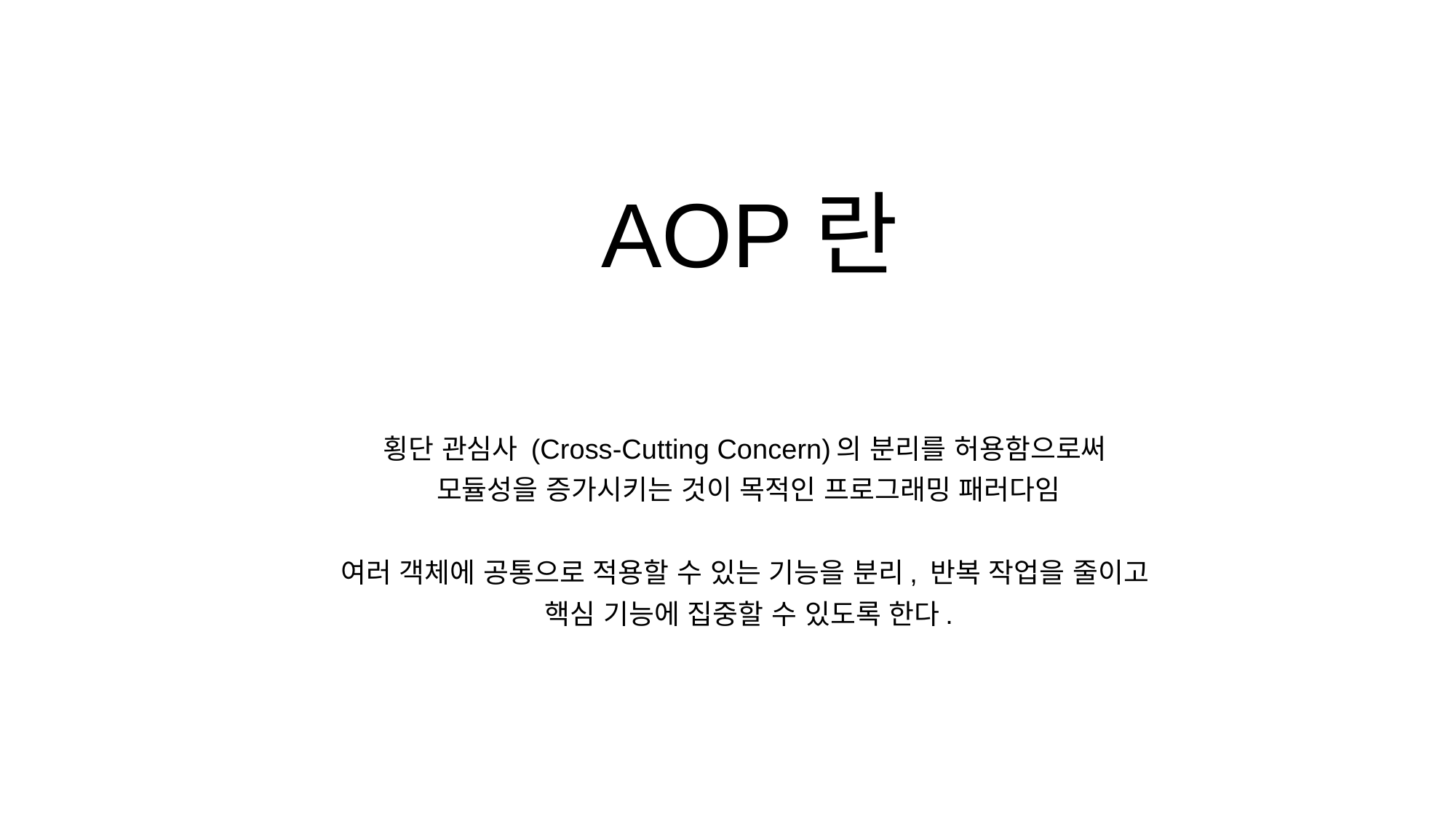

# AOP란

횡단 관심사 (Cross-Cutting Concern)의 분리를 허용함으로써
모듈성을 증가시키는 것이 목적인 프로그래밍 패러다임

여러 객체에 공통으로 적용할 수 있는 기능을 분리, 반복 작업을 줄이고
핵심 기능에 집중할 수 있도록 한다.